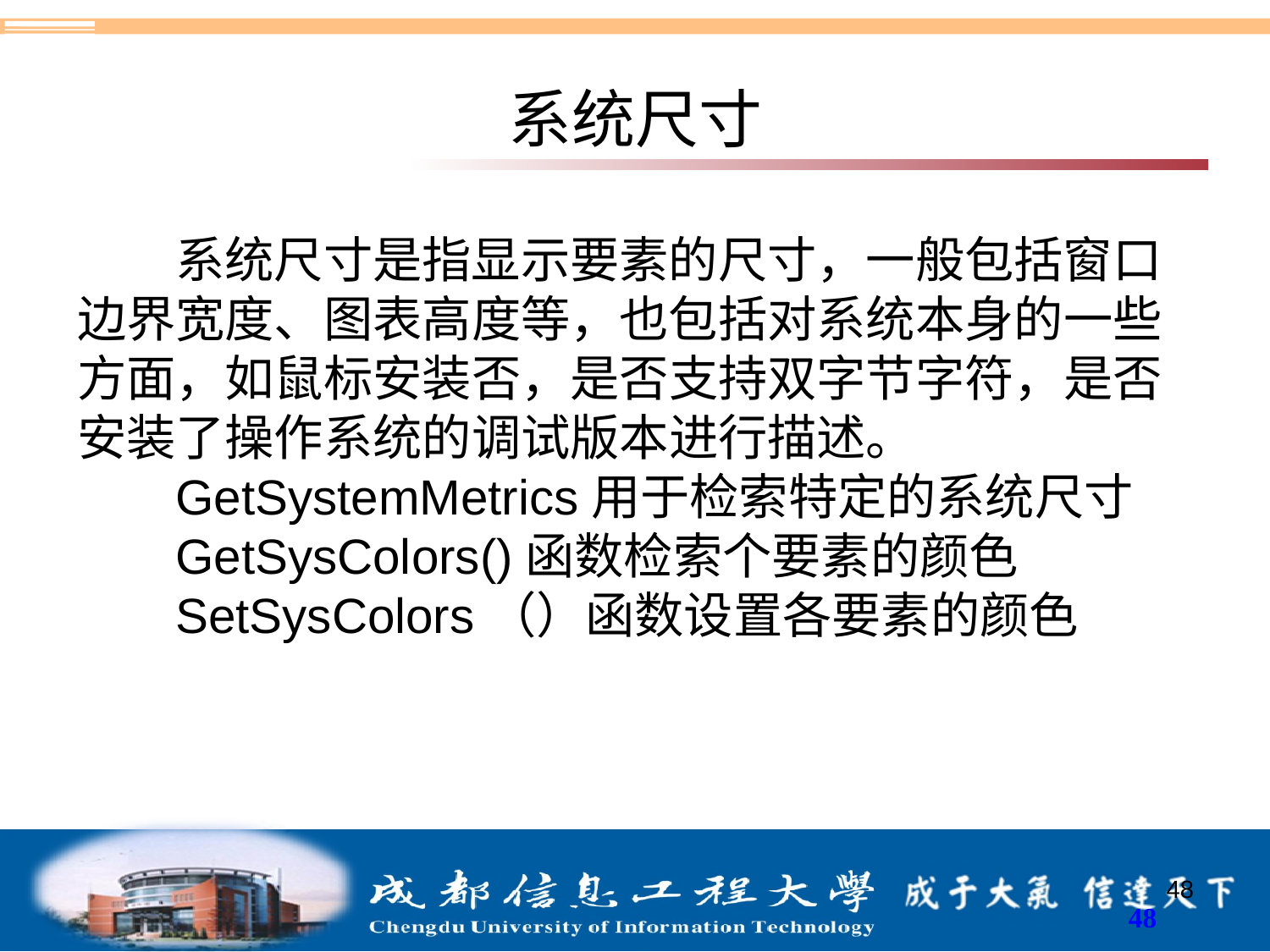

# 系统尺寸
系统尺寸是指显示要素的尺寸，一般包括窗口边界宽度、图表高度等，也包括对系统本身的一些方面，如鼠标安装否，是否支持双字节字符，是否安装了操作系统的调试版本进行描述。
GetSystemMetrics用于检索特定的系统尺寸
GetSysColors()函数检索个要素的颜色
SetSysColors（）函数设置各要素的颜色